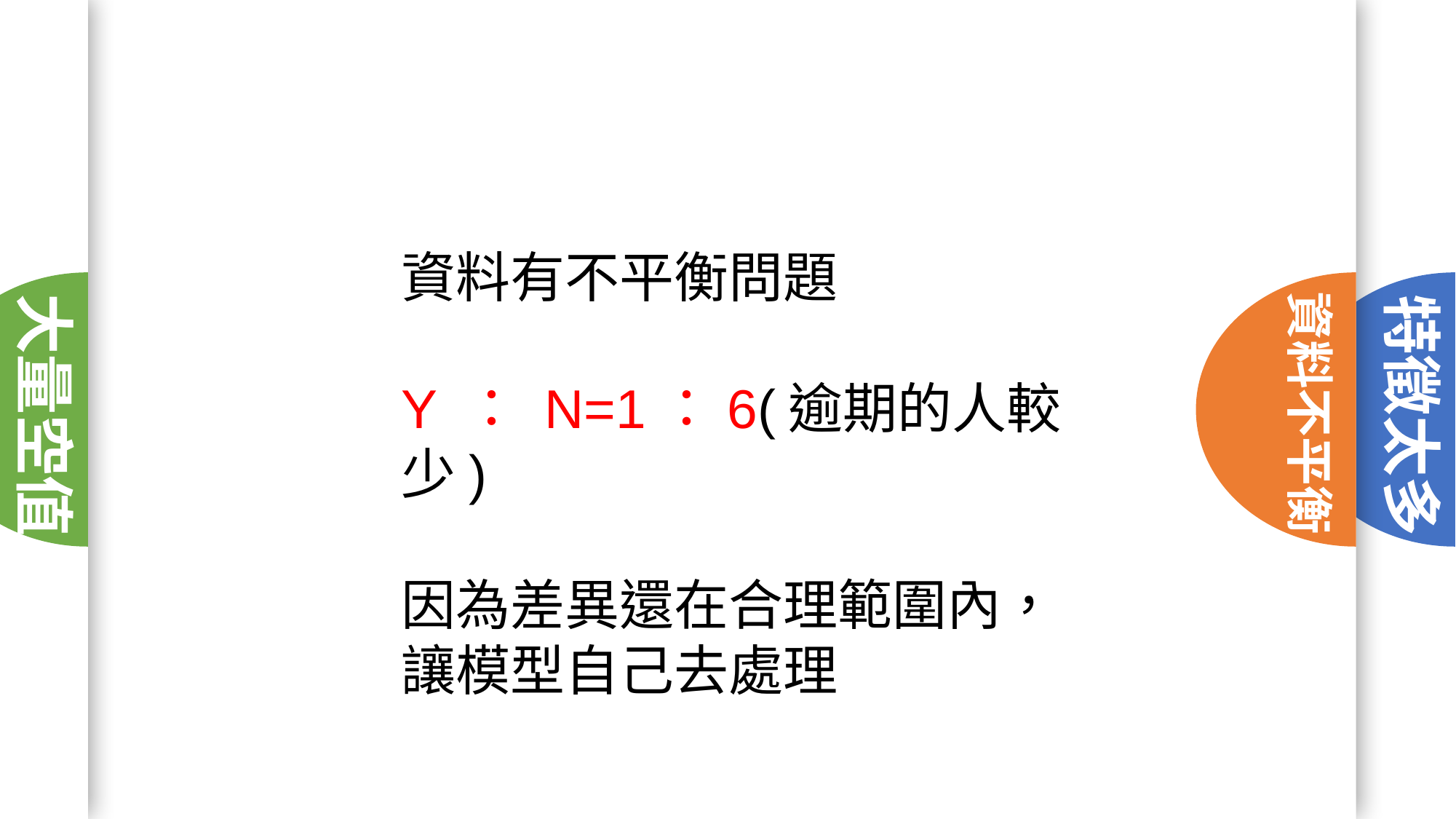

資料有不平衡問題

Y ： N=1：6(逾期的人較少)

因為差異還在合理範圍內，
讓模型自己去處理

資料不平衡

大量空值
特徵太多